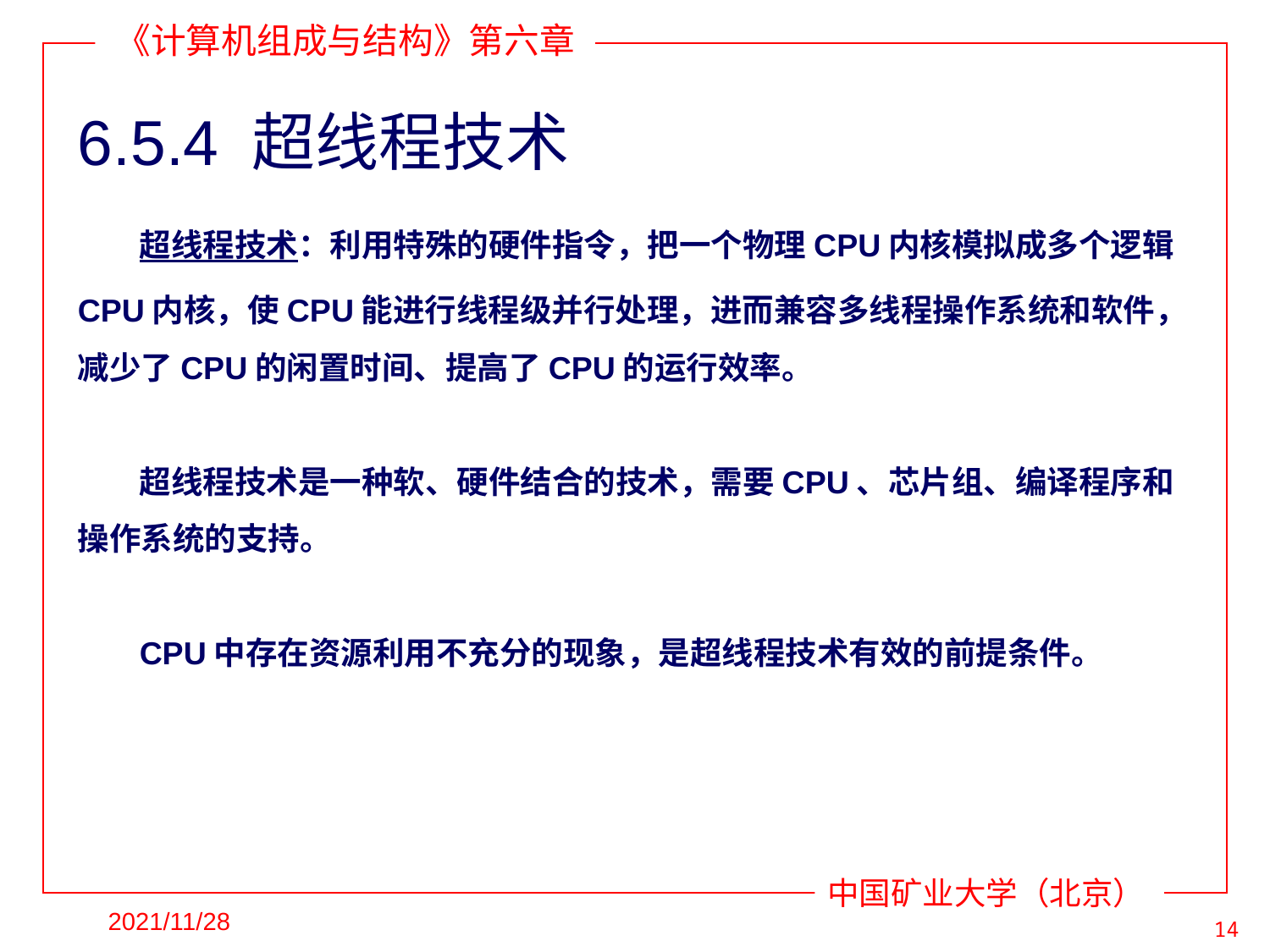

# 6.5.4 超线程技术
超线程技术：利用特殊的硬件指令，把一个物理CPU内核模拟成多个逻辑CPU内核，使CPU能进行线程级并行处理，进而兼容多线程操作系统和软件，减少了CPU的闲置时间、提高了CPU的运行效率。

超线程技术是一种软、硬件结合的技术，需要CPU、芯片组、编译程序和操作系统的支持。

CPU中存在资源利用不充分的现象，是超线程技术有效的前提条件。
2021/11/28